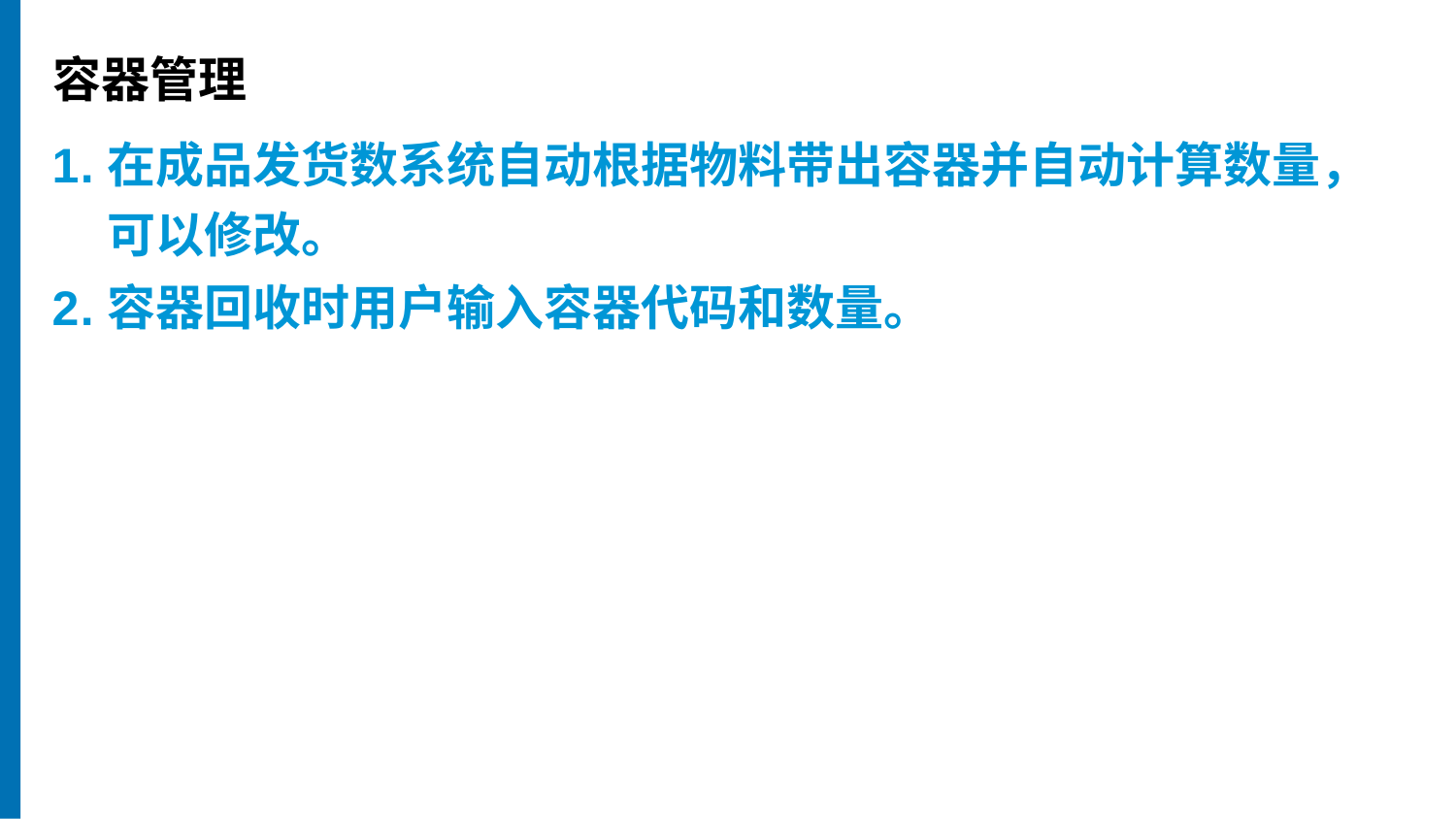

# 容器管理
在成品发货数系统自动根据物料带出容器并自动计算数量，可以修改。
容器回收时用户输入容器代码和数量。